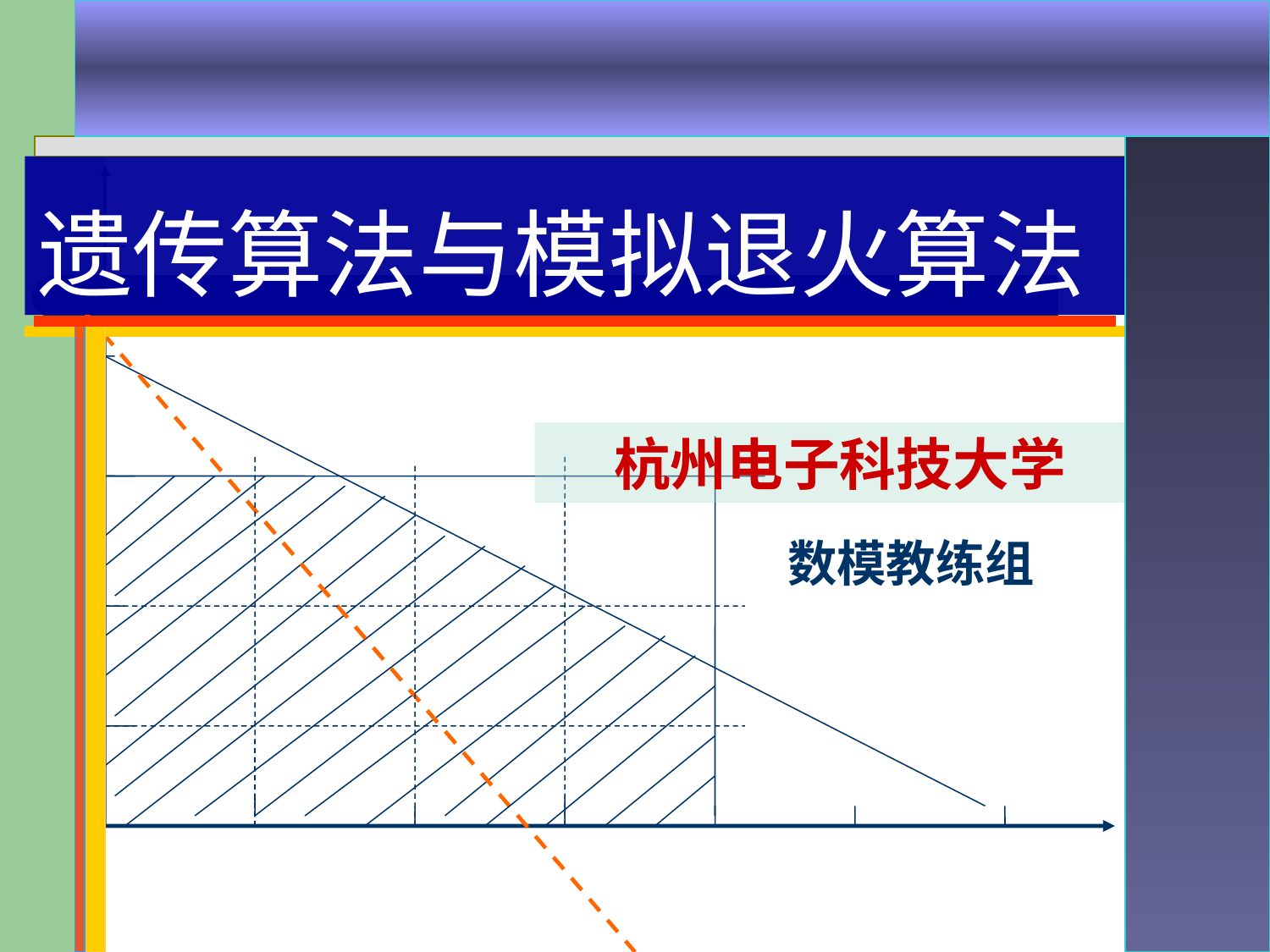

杭州电子科技大学

# 遗传算法与模拟退火算法

杭州电子科技大学

数模教练组